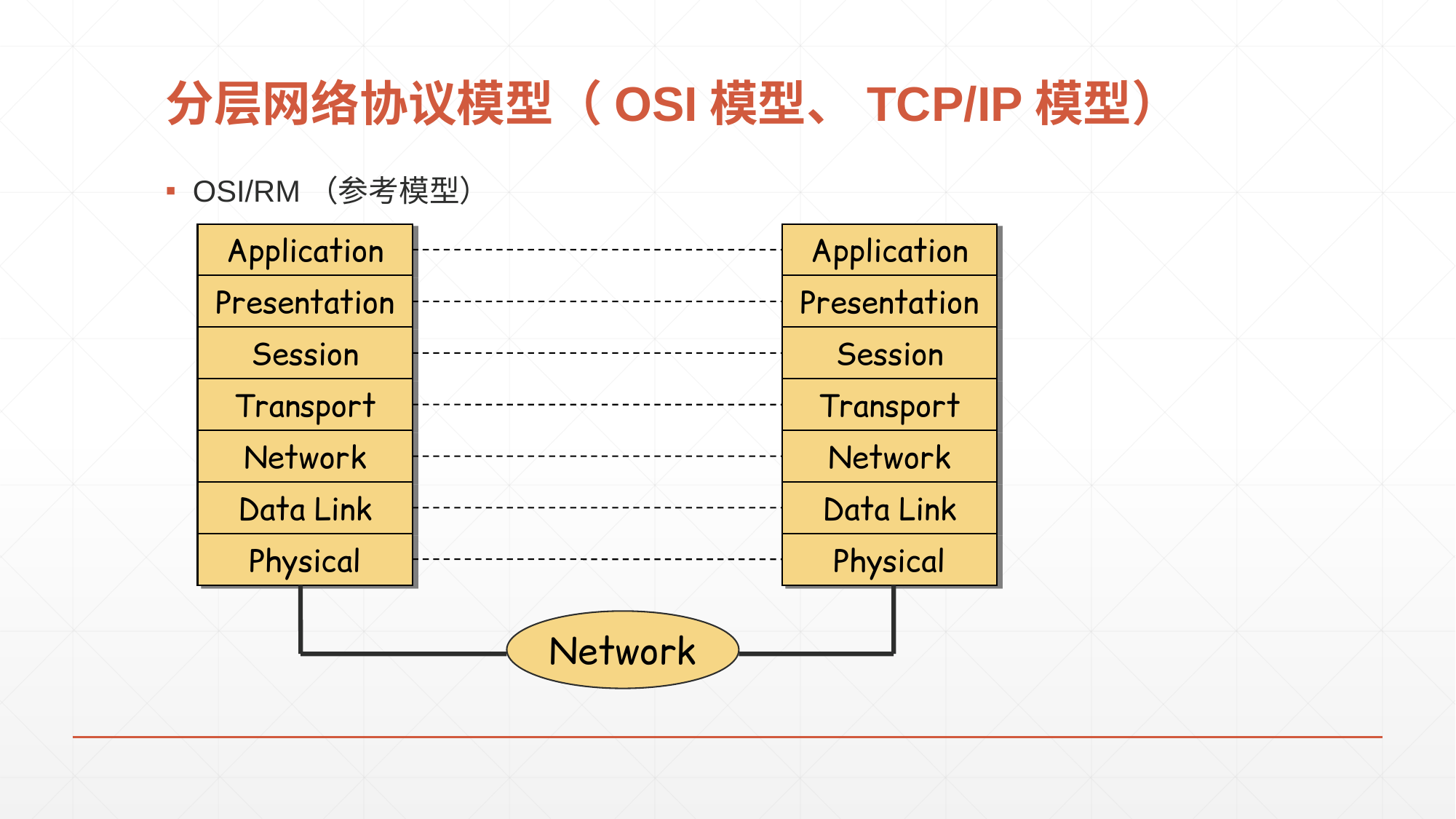

# 分层网络协议模型（OSI模型、TCP/IP模型）
OSI/RM（参考模型）
Application
Application

Presentation
Presentation

Session
Session

Transport
Transport

Network
Network

Data Link
Data Link

Physical
Physical

Network